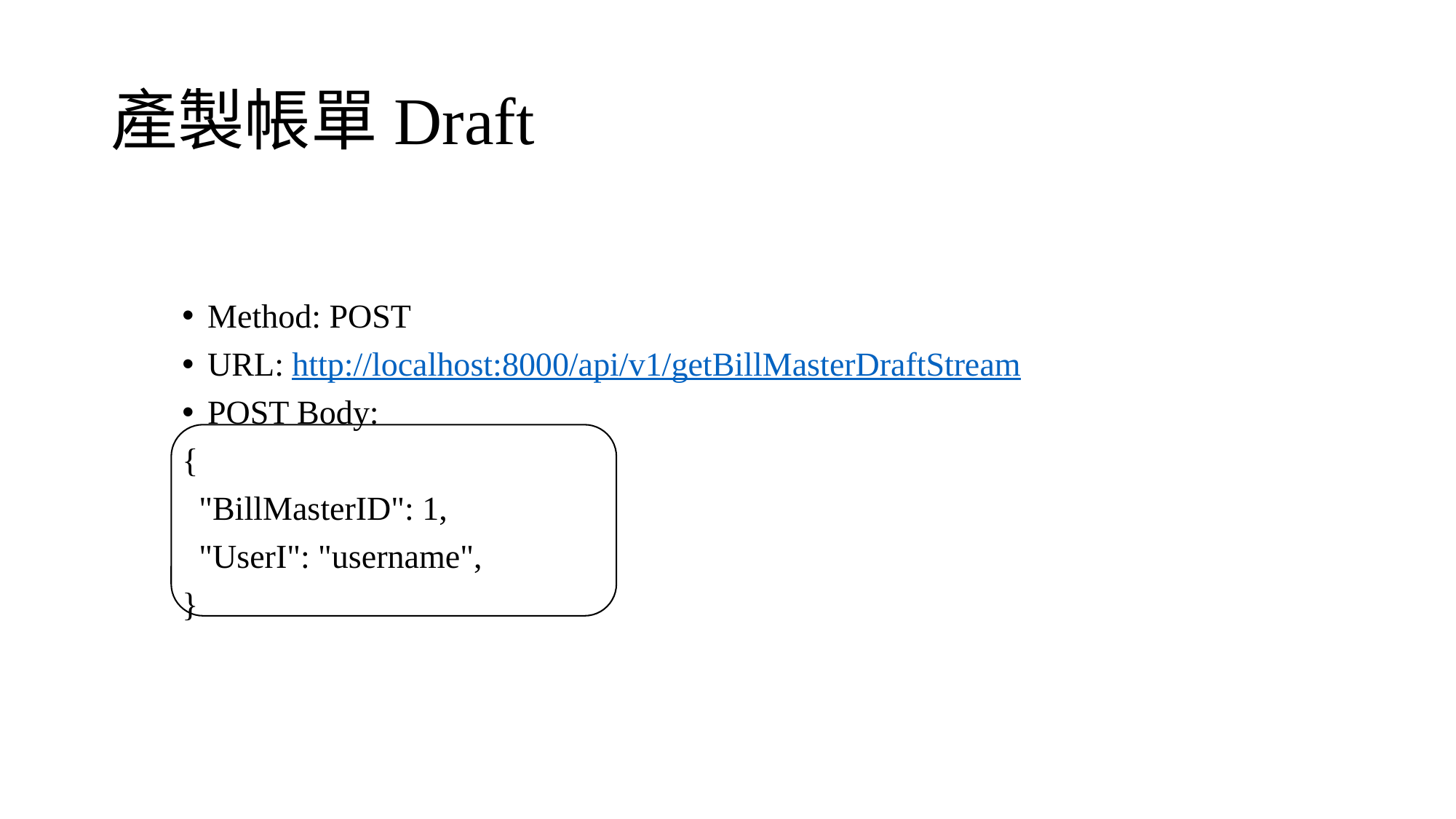

# 產製帳單Draft
Method: POST
URL: http://localhost:8000/api/v1/getBillMasterDraftStream
POST Body:
{
  "BillMasterID": 1,
  "UserI": "username",
}